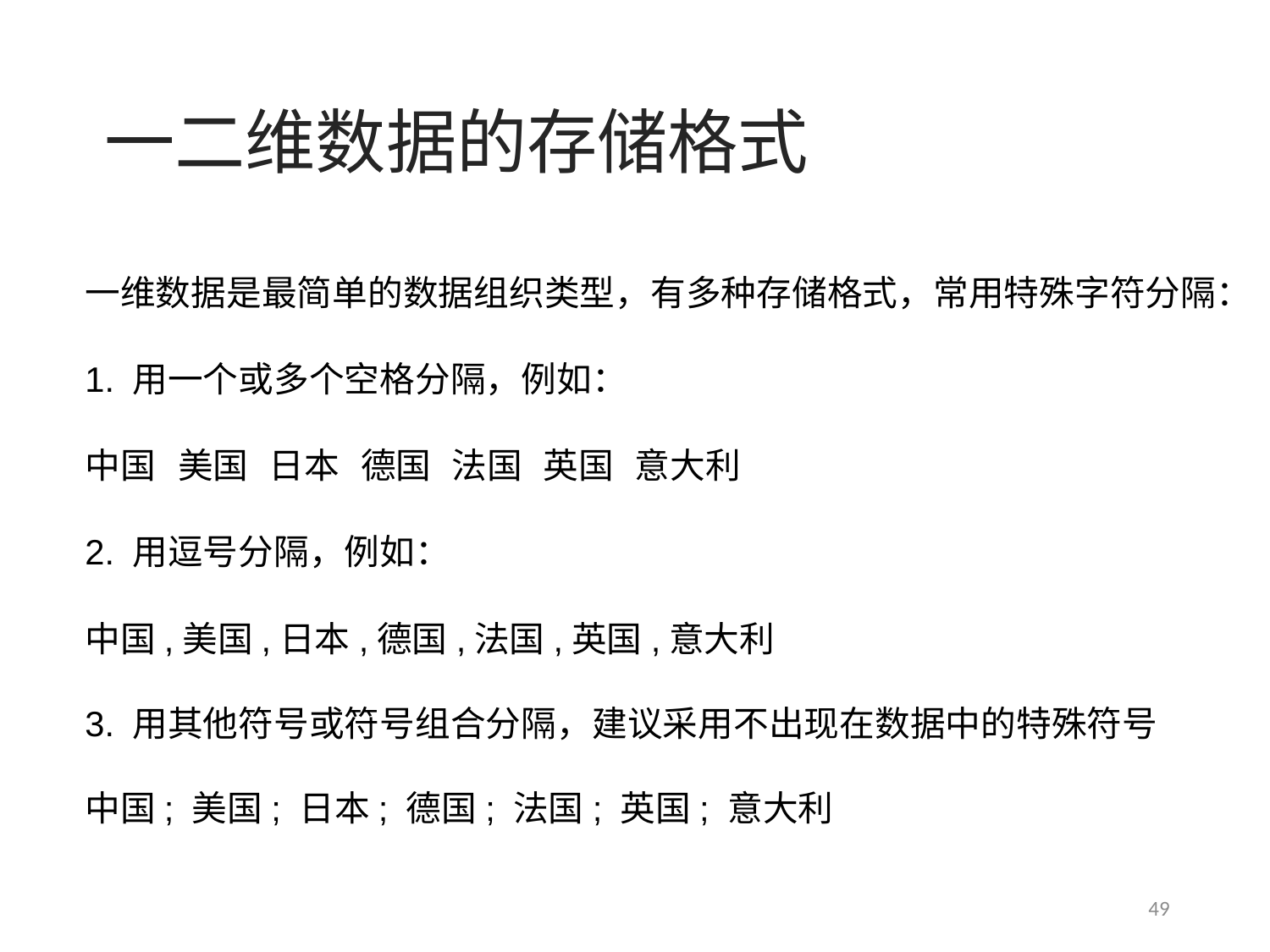

# 一二维数据的存储格式
一维数据是最简单的数据组织类型，有多种存储格式，常用特殊字符分隔：

1. 用一个或多个空格分隔，例如：

中国	美国	日本	德国	法国	英国	意大利

2. 用逗号分隔，例如：

中国,美国,日本,德国,法国,英国,意大利
3. 用其他符号或符号组合分隔，建议采用不出现在数据中的特殊符号
中国; 美国; 日本; 德国; 法国; 英国; 意大利
49